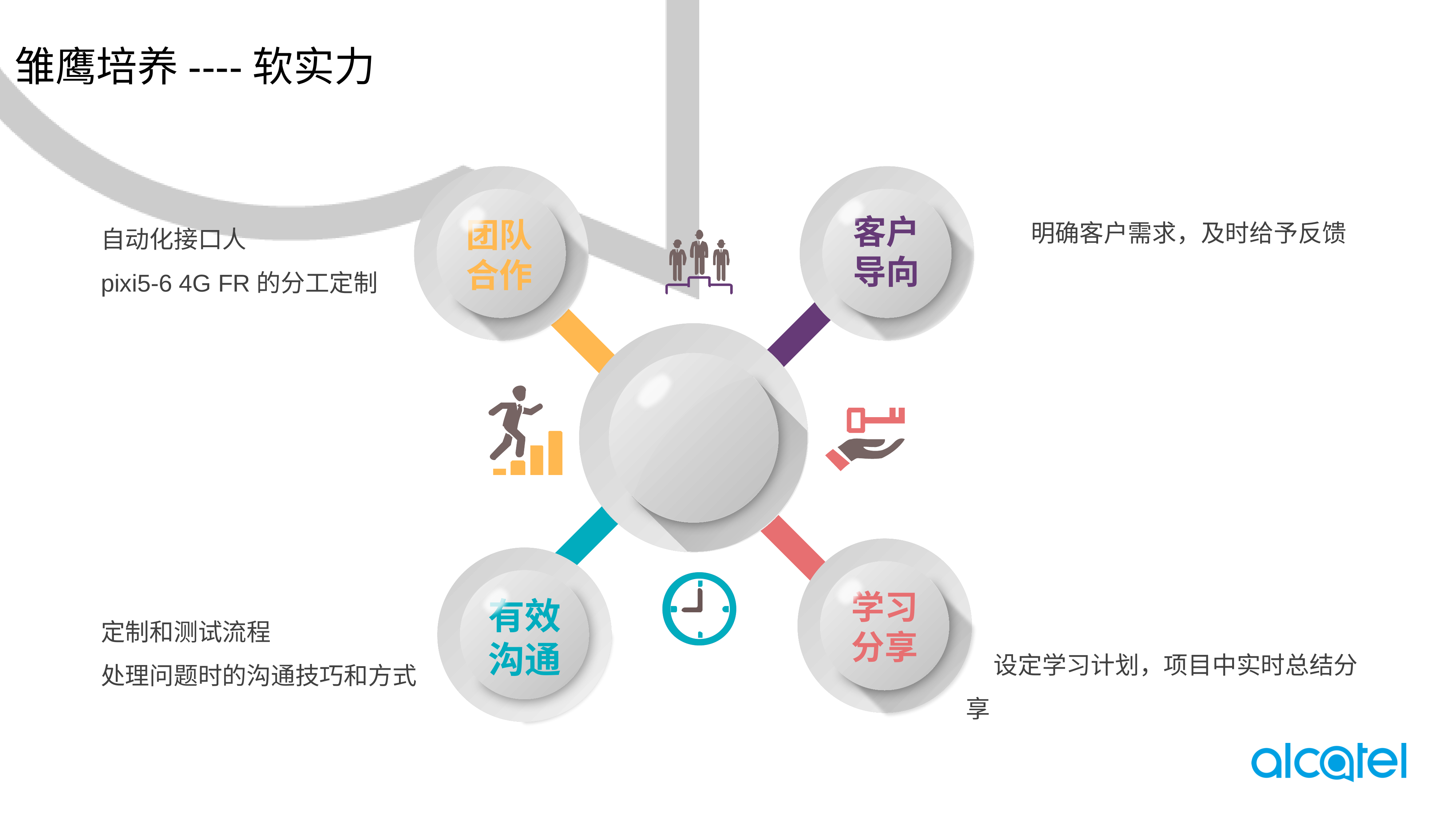

雏鹰培养----软实力

明确客户需求，及时给予反馈

自动化接口人
pixi5-6 4G FR的分工定制

客户导向

团队合作

学习分享

有效沟通

定制和测试流程
处理问题时的沟通技巧和方式

    设定学习计划，项目中实时总结分享